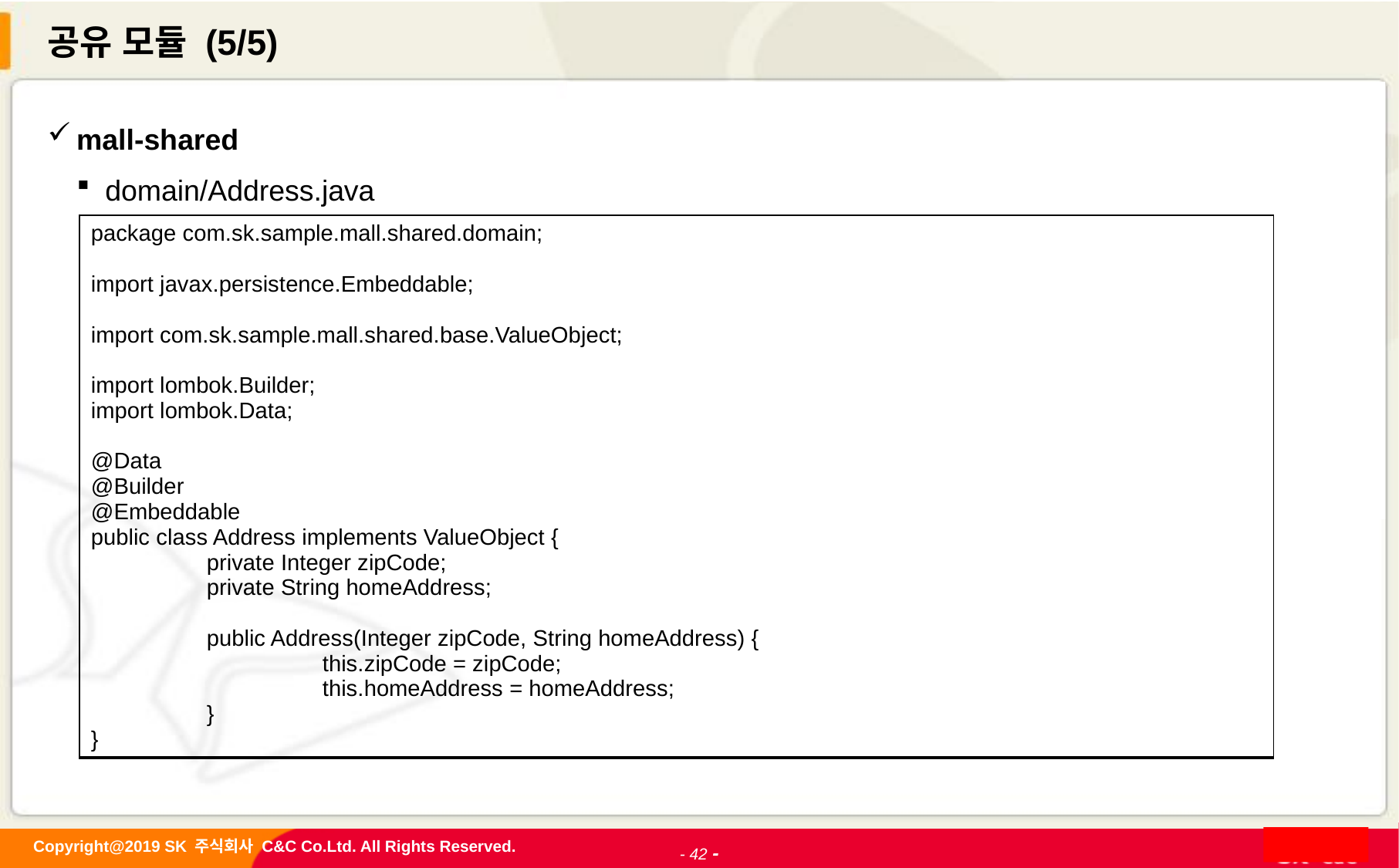

# 공유 모듈 (5/5)
mall-shared
domain/Address.java

| package com.sk.sample.mall.shared.domain; import javax.persistence.Embeddable; import com.sk.sample.mall.shared.base.ValueObject; import lombok.Builder; import lombok.Data; @Data @Builder @Embeddable public class Address implements ValueObject { private Integer zipCode; private String homeAddress; public Address(Integer zipCode, String homeAddress) { this.zipCode = zipCode; this.homeAddress = homeAddress; } } |
| --- |